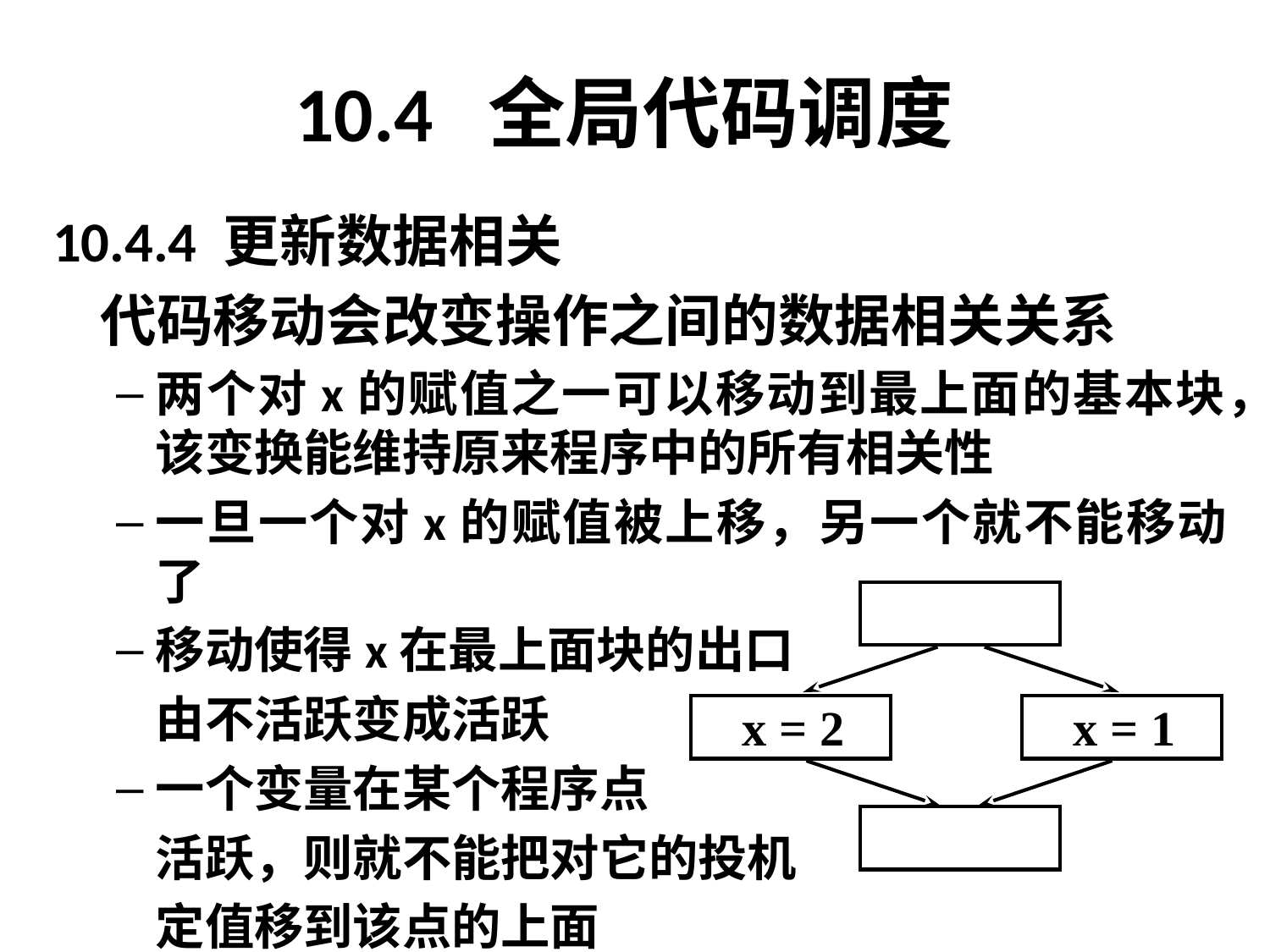

# 10.4  全局代码调度
10.4.4 更新数据相关
	代码移动会改变操作之间的数据相关关系
两个对x的赋值之一可以移动到最上面的基本块，该变换能维持原来程序中的所有相关性
一旦一个对x的赋值被上移，另一个就不能移动了
移动使得x在最上面块的出口
	由不活跃变成活跃
一个变量在某个程序点
	活跃，则就不能把对它的投机
	定值移到该点的上面

x = 2
x = 1